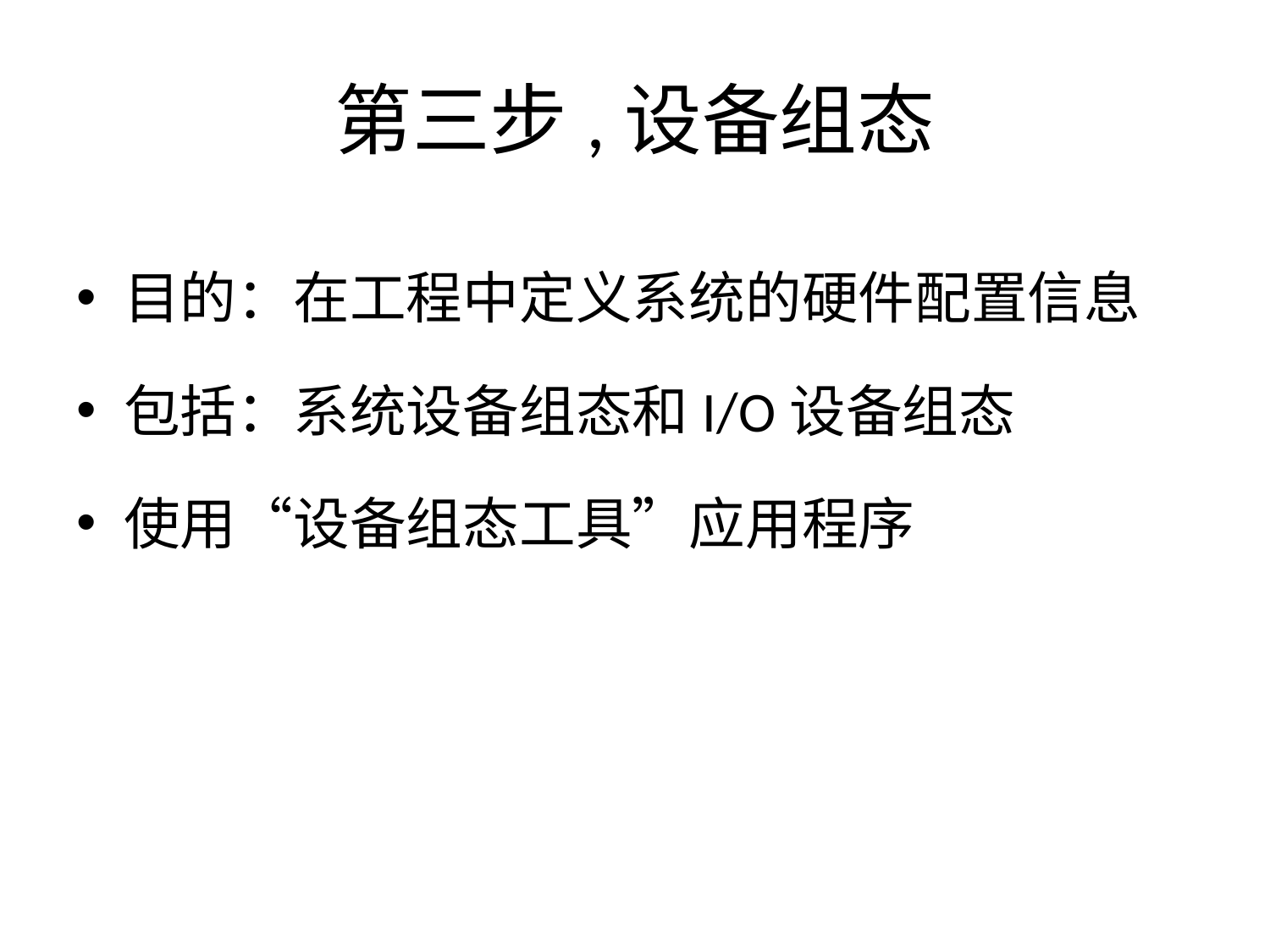

# 第三步,设备组态
目的：在工程中定义系统的硬件配置信息
包括：系统设备组态和I/O设备组态
使用“设备组态工具”应用程序